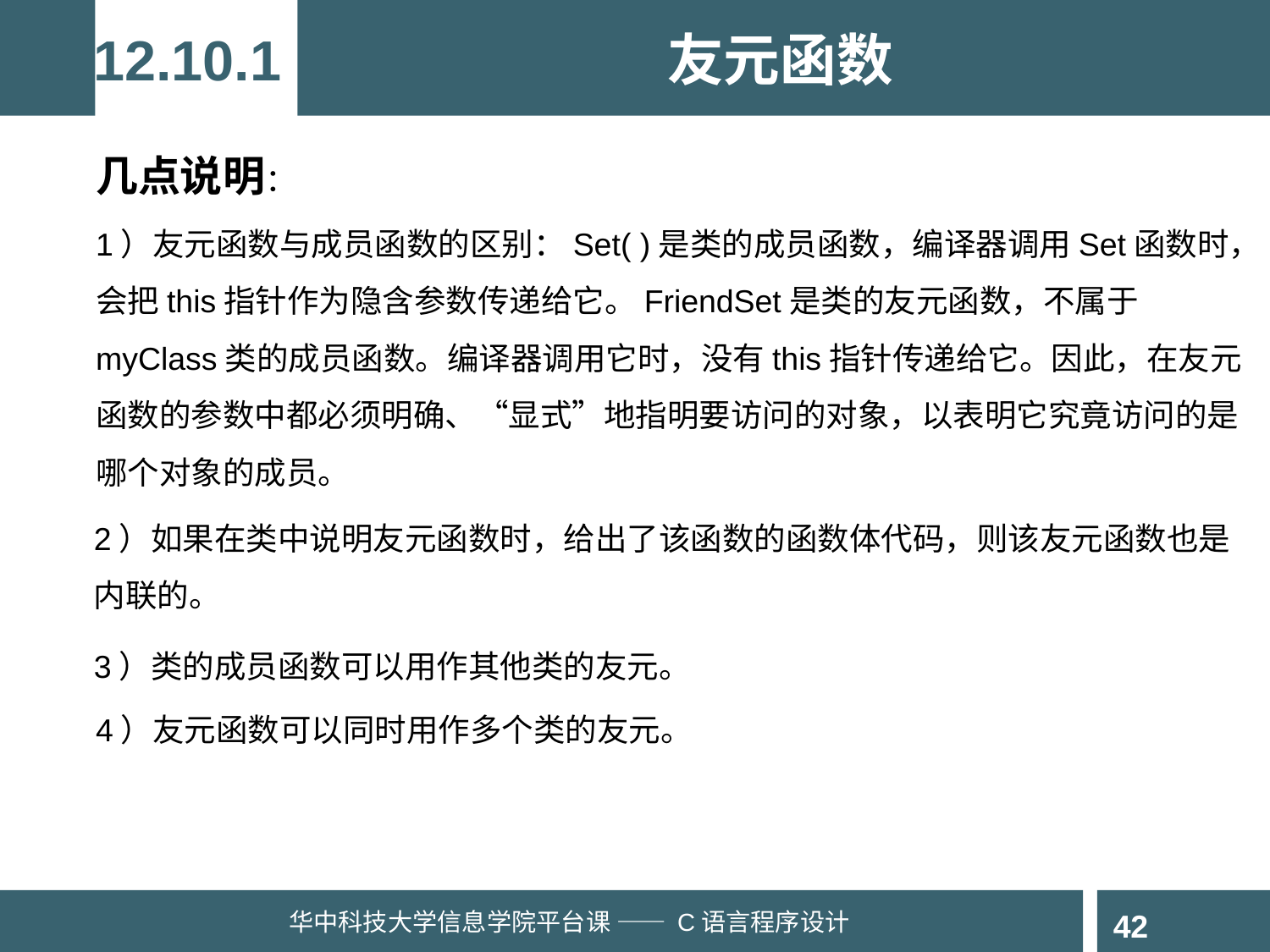

12.10.1
友元函数
几点说明：
1）友元函数与成员函数的区别：Set( )是类的成员函数，编译器调用Set函数时，会把this指针作为隐含参数传递给它。FriendSet是类的友元函数，不属于myClass类的成员函数。编译器调用它时，没有this指针传递给它。因此，在友元函数的参数中都必须明确、“显式”地指明要访问的对象，以表明它究竟访问的是哪个对象的成员。
2）如果在类中说明友元函数时，给出了该函数的函数体代码，则该友元函数也是内联的。
3）类的成员函数可以用作其他类的友元。
4）友元函数可以同时用作多个类的友元。